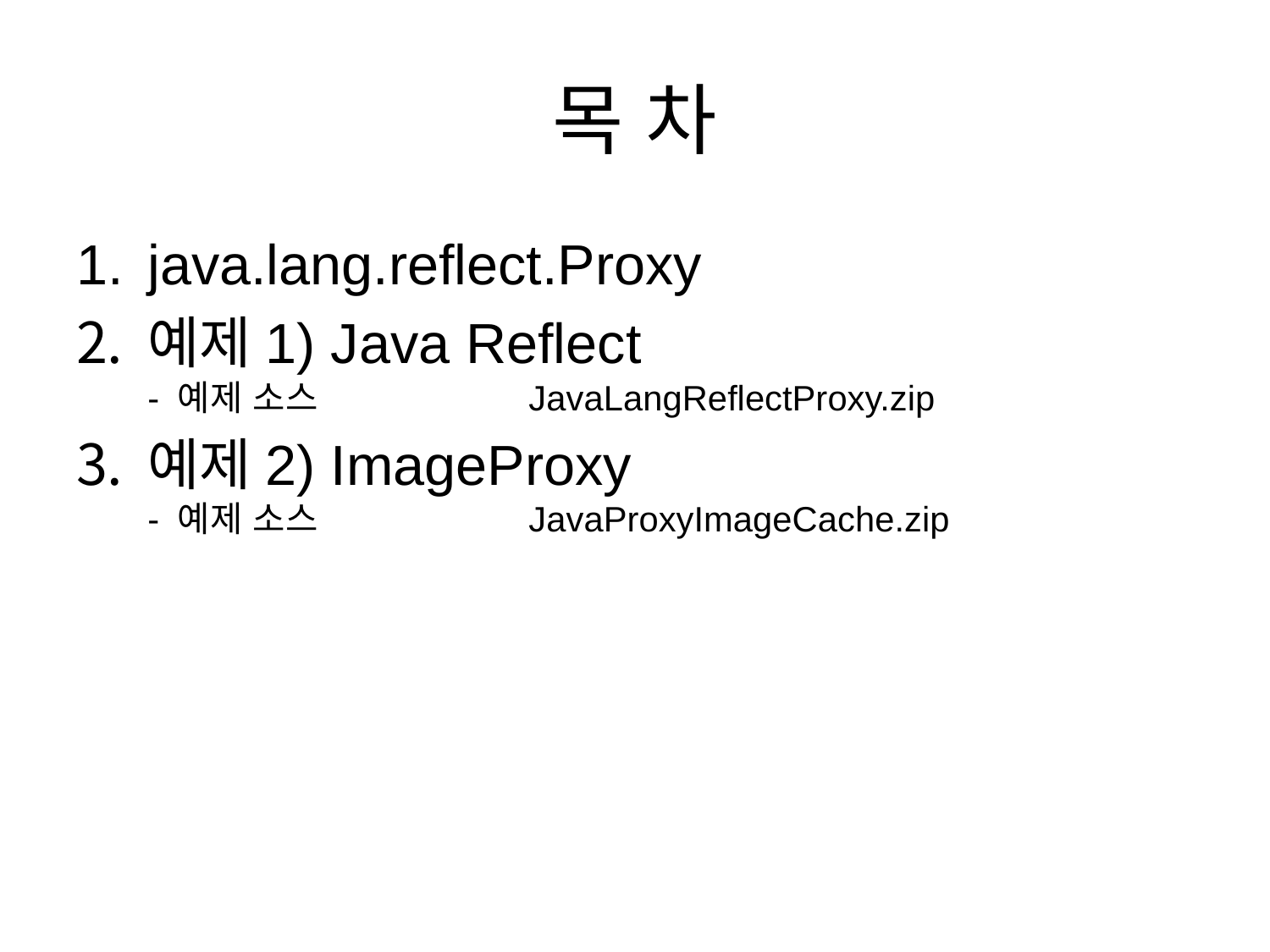

# 목 차
java.lang.reflect.Proxy
예제1) Java Reflect
- 예제 소스		JavaLangReflectProxy.zip
예제2) ImageProxy
- 예제 소스		JavaProxyImageCache.zip